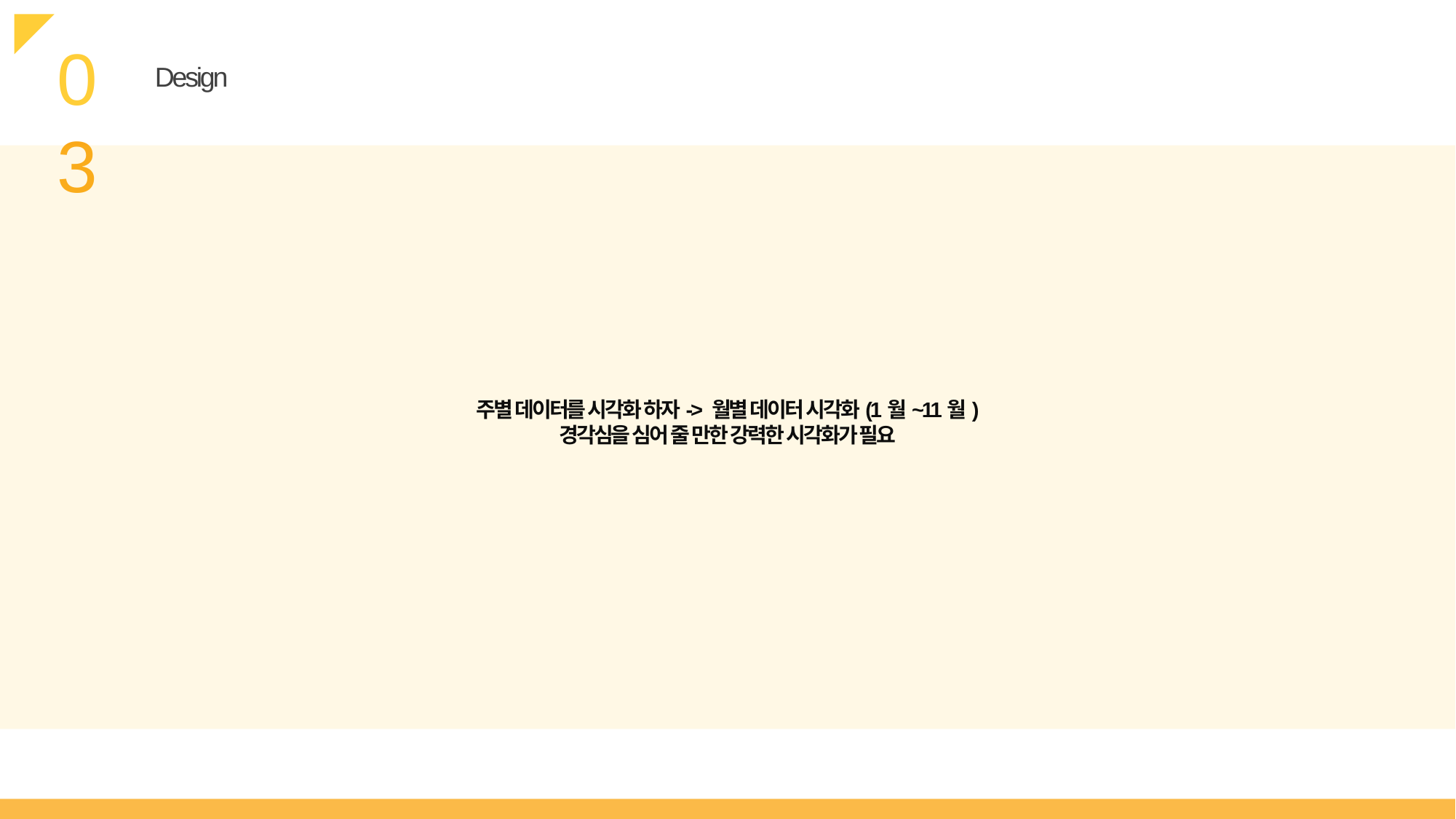

03
Design

주별 데이터를 시각화 하자-> 월별 데이터 시각화(1월~11월)
경각심을 심어 줄 만한 강력한 시각화가 필요